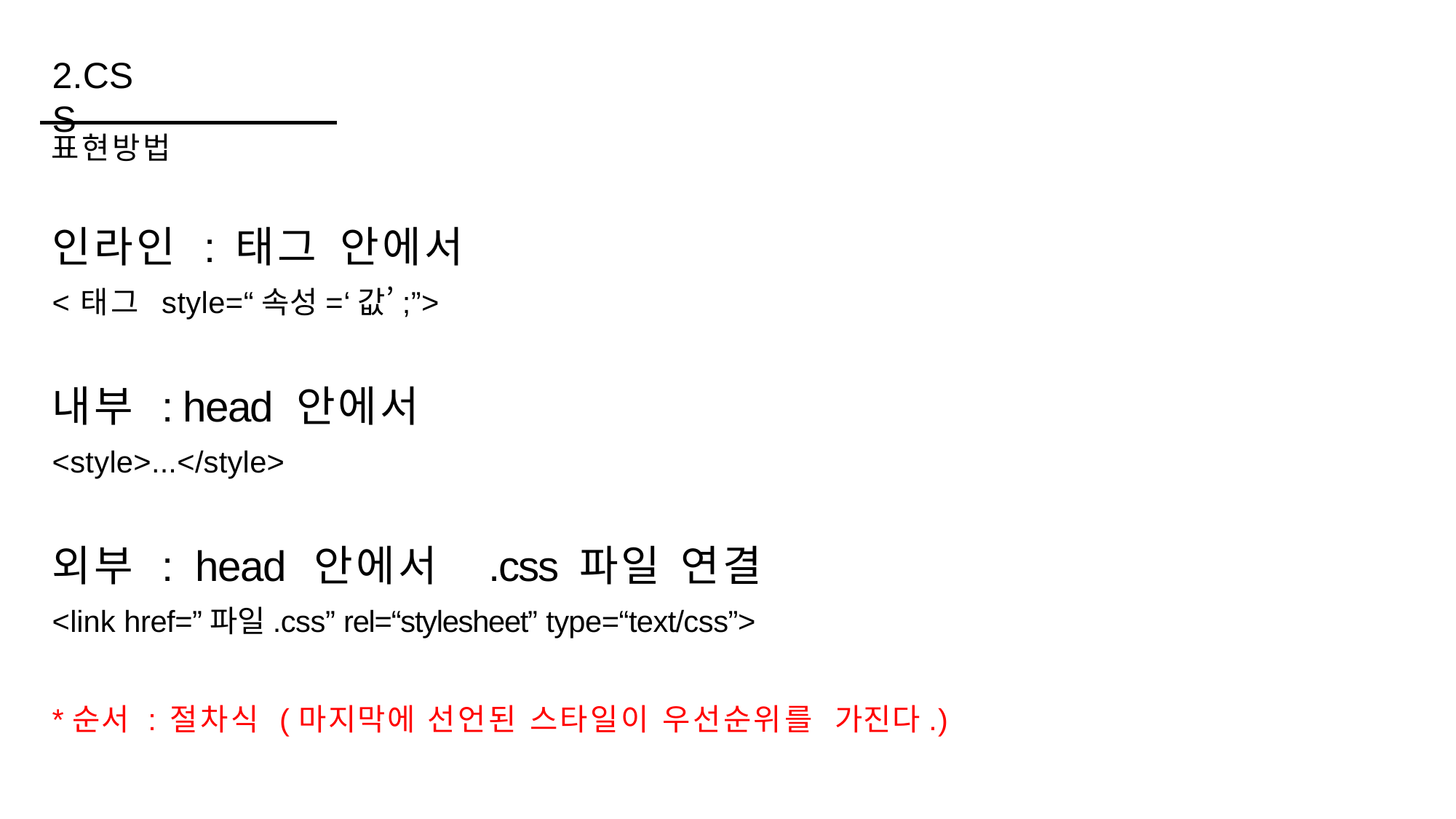

# 2.CSS

표현방법

인라인 : 태그 안에서
<태그 style=“속성=‘값’;”>

내부 : head 안에서
<style>...</style>

외부 :  head 안에서	.css 파일 연결
<link href=”파일.css” rel=“stylesheet” type=“text/css”>

*순서 : 절차식 (마지막에 선언된 스타일이 우선순위를 가진다.)